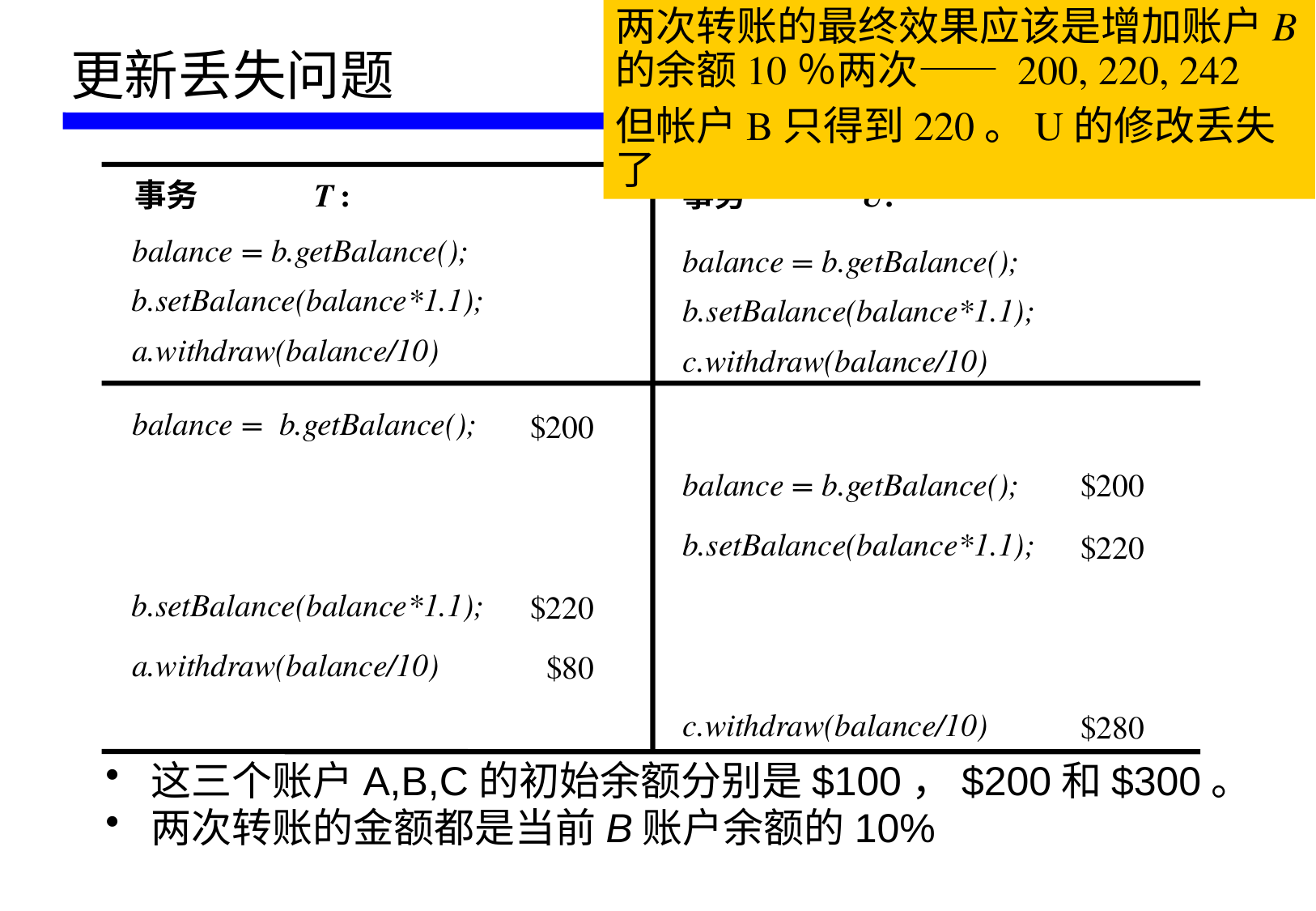

两次转账的最终效果应该是增加账户B的余额10％两次—— 200, 220, 242
但帐户B只得到220。U的修改丢失了
# 更新丢失问题

事务
T

:
事务
U
:
balance = b.getBalance();
balance = b.getBalance();
b.setBalance(balance*1.1);
b.setBalance(balance*1.1);
a.withdraw(balance/10)
c.withdraw(balance/10)

balance =  b.getBalance();
$200
balance = b.getBalance();
$200
b.setBalance(balance*1.1);
$220
b.setBalance(balance*1.1);
$220
a.withdraw(balance/10)
  $80
c.withdraw(balance/10)
$280

这三个账户A,B,C的初始余额分别是$100，$200和$300。
两次转账的金额都是当前B账户余额的10%